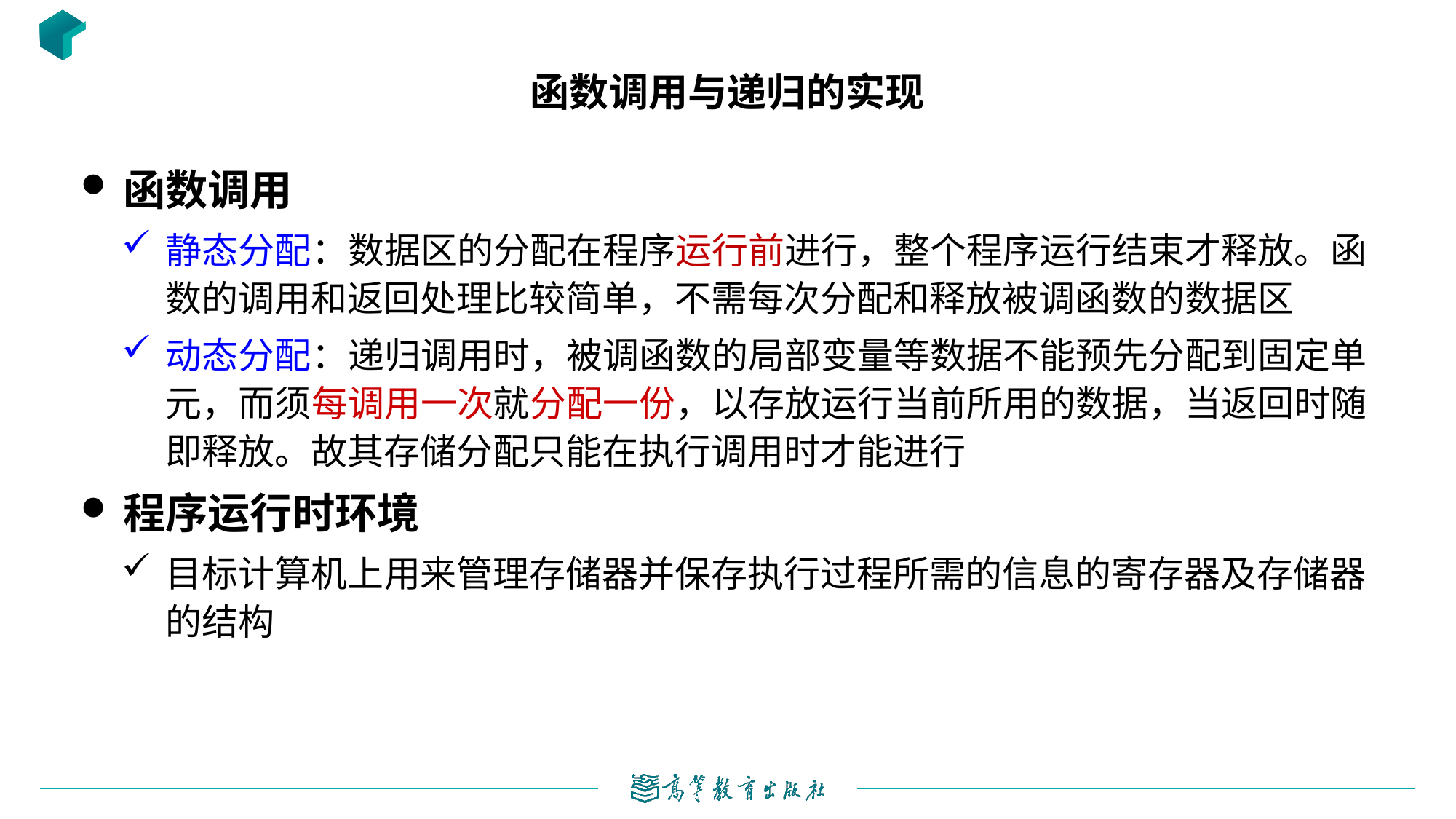

# 函数调用与递归的实现
函数调用
静态分配：数据区的分配在程序运行前进行，整个程序运行结束才释放。函数的调用和返回处理比较简单，不需每次分配和释放被调函数的数据区
动态分配：递归调用时，被调函数的局部变量等数据不能预先分配到固定单元，而须每调用一次就分配一份，以存放运行当前所用的数据，当返回时随即释放。故其存储分配只能在执行调用时才能进行
程序运行时环境
目标计算机上用来管理存储器并保存执行过程所需的信息的寄存器及存储器的结构